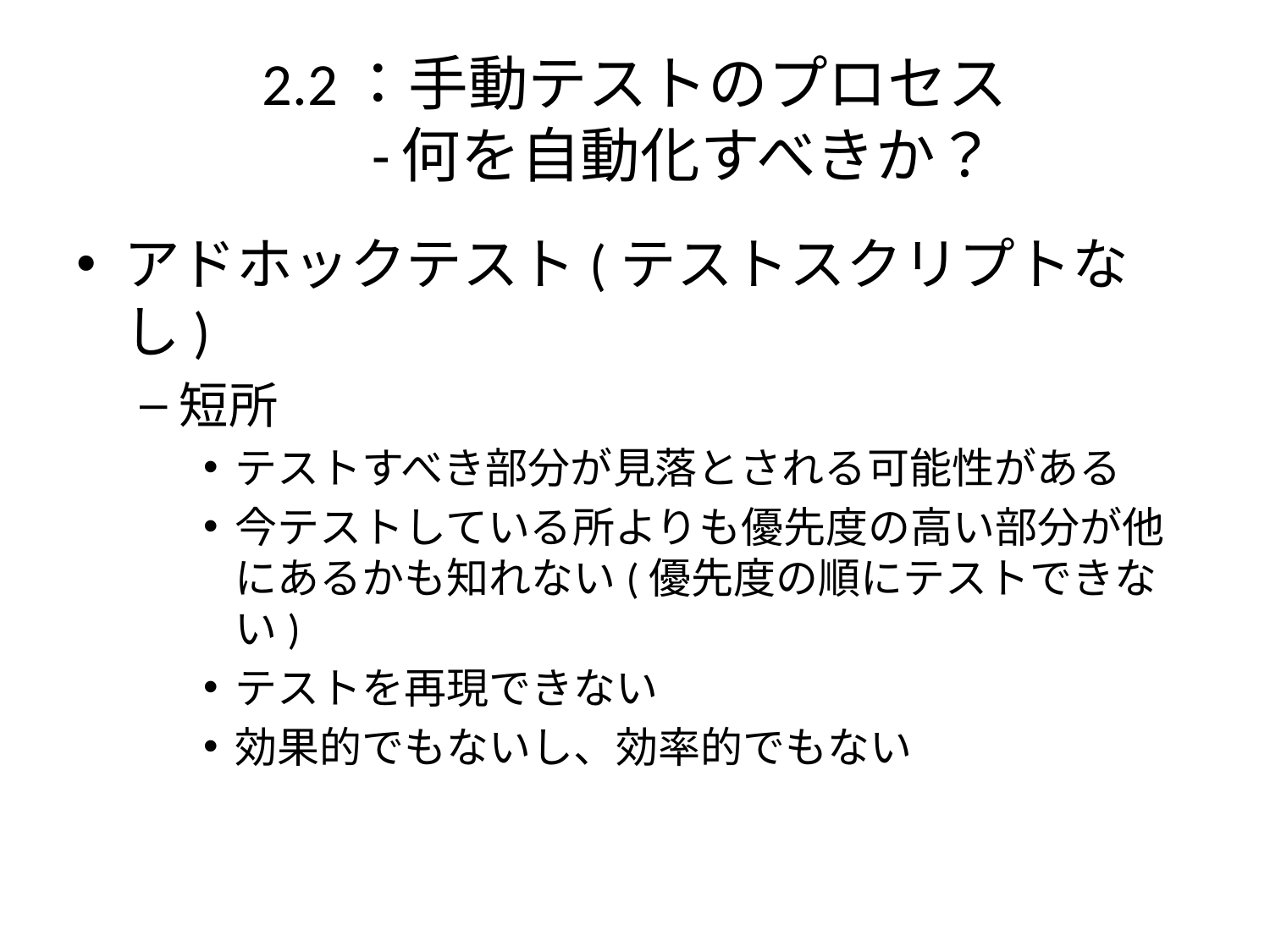

# 2.2：手動テストのプロセス -何を自動化すべきか？
アドホックテスト(テストスクリプトなし)
短所
テストすべき部分が見落とされる可能性がある
今テストしている所よりも優先度の高い部分が他にあるかも知れない(優先度の順にテストできない)
テストを再現できない
効果的でもないし、効率的でもない